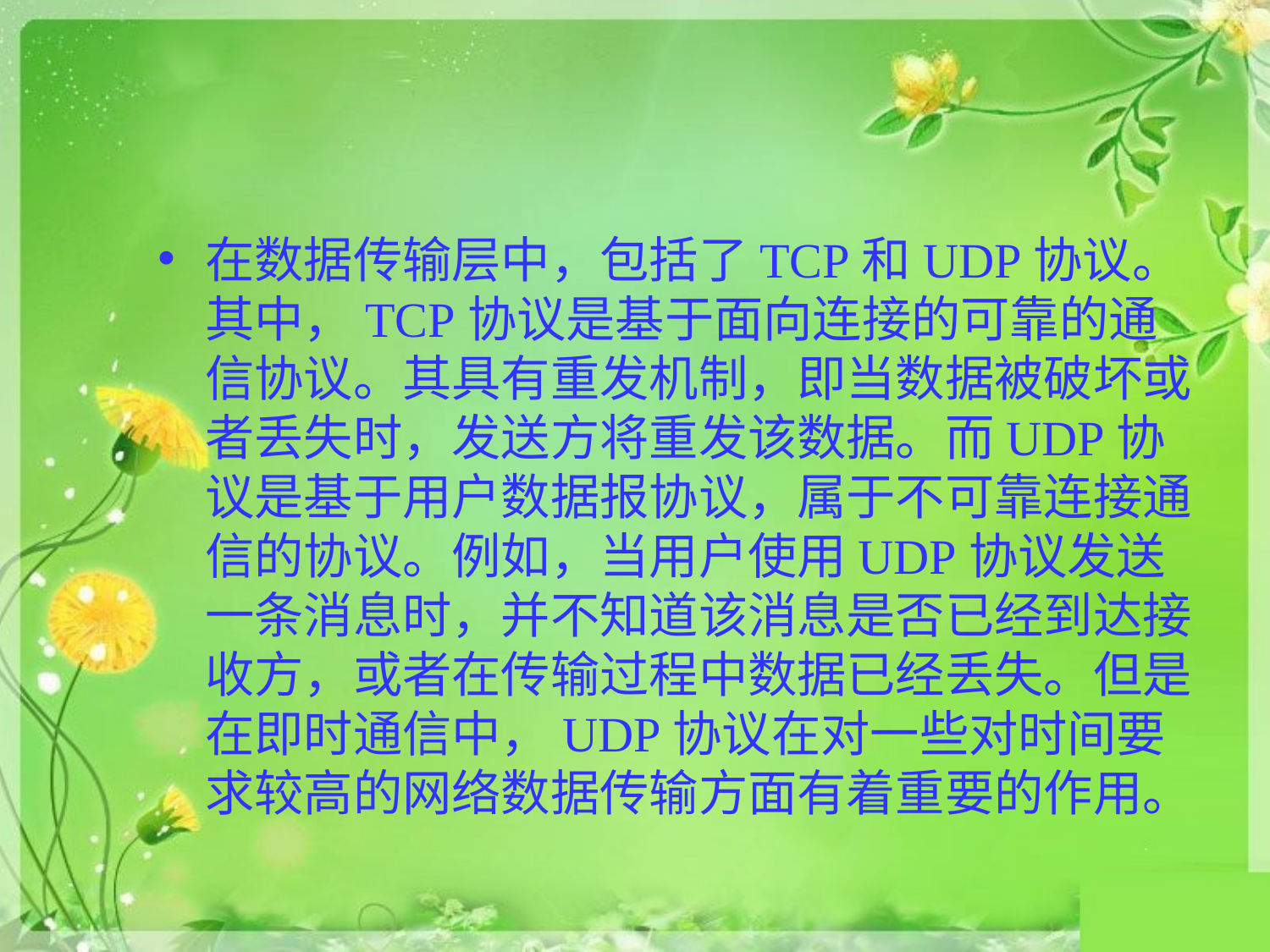

#
在数据传输层中，包括了TCP和UDP协议。其中，TCP协议是基于面向连接的可靠的通信协议。其具有重发机制，即当数据被破坏或者丢失时，发送方将重发该数据。而UDP协议是基于用户数据报协议，属于不可靠连接通信的协议。例如，当用户使用UDP协议发送一条消息时，并不知道该消息是否已经到达接收方，或者在传输过程中数据已经丢失。但是在即时通信中，UDP协议在对一些对时间要求较高的网络数据传输方面有着重要的作用。